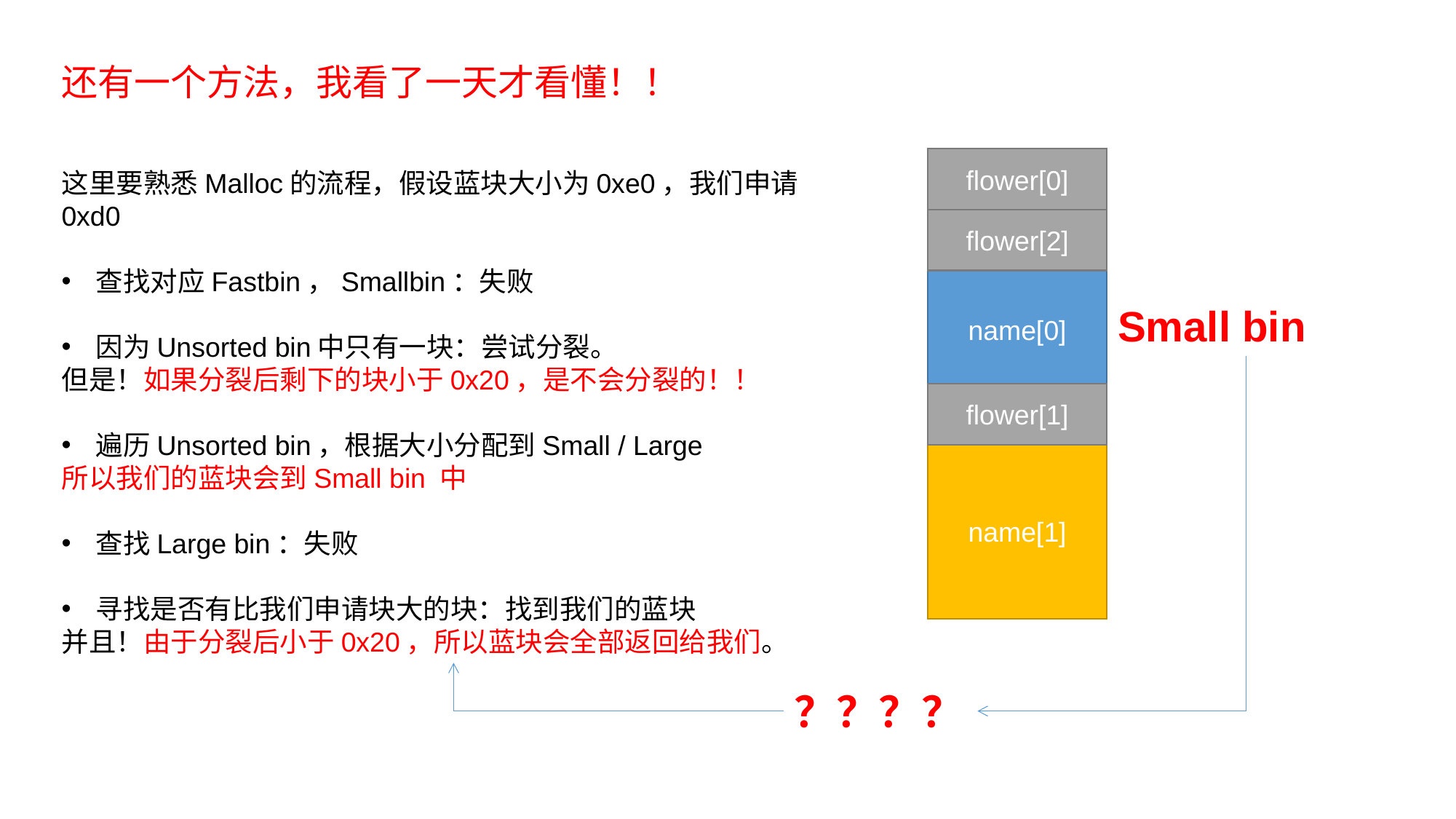

还有一个方法，我看了一天才看懂！！
flower[0]

name[0]
name[1]
flower[1]
flower[2]
这里要熟悉Malloc的流程，假设蓝块大小为0xe0，我们申请0xd0

查找对应Fastbin，Smallbin：失败

因为Unsorted bin中只有一块：尝试分裂。
但是！如果分裂后剩下的块小于0x20，是不会分裂的！！

遍历Unsorted bin，根据大小分配到Small / Large
所以我们的蓝块会到Small bin 中

查找Large bin：失败

寻找是否有比我们申请块大的块：找到我们的蓝块
并且！由于分裂后小于0x20，所以蓝块会全部返回给我们。
Small bin
？？？？